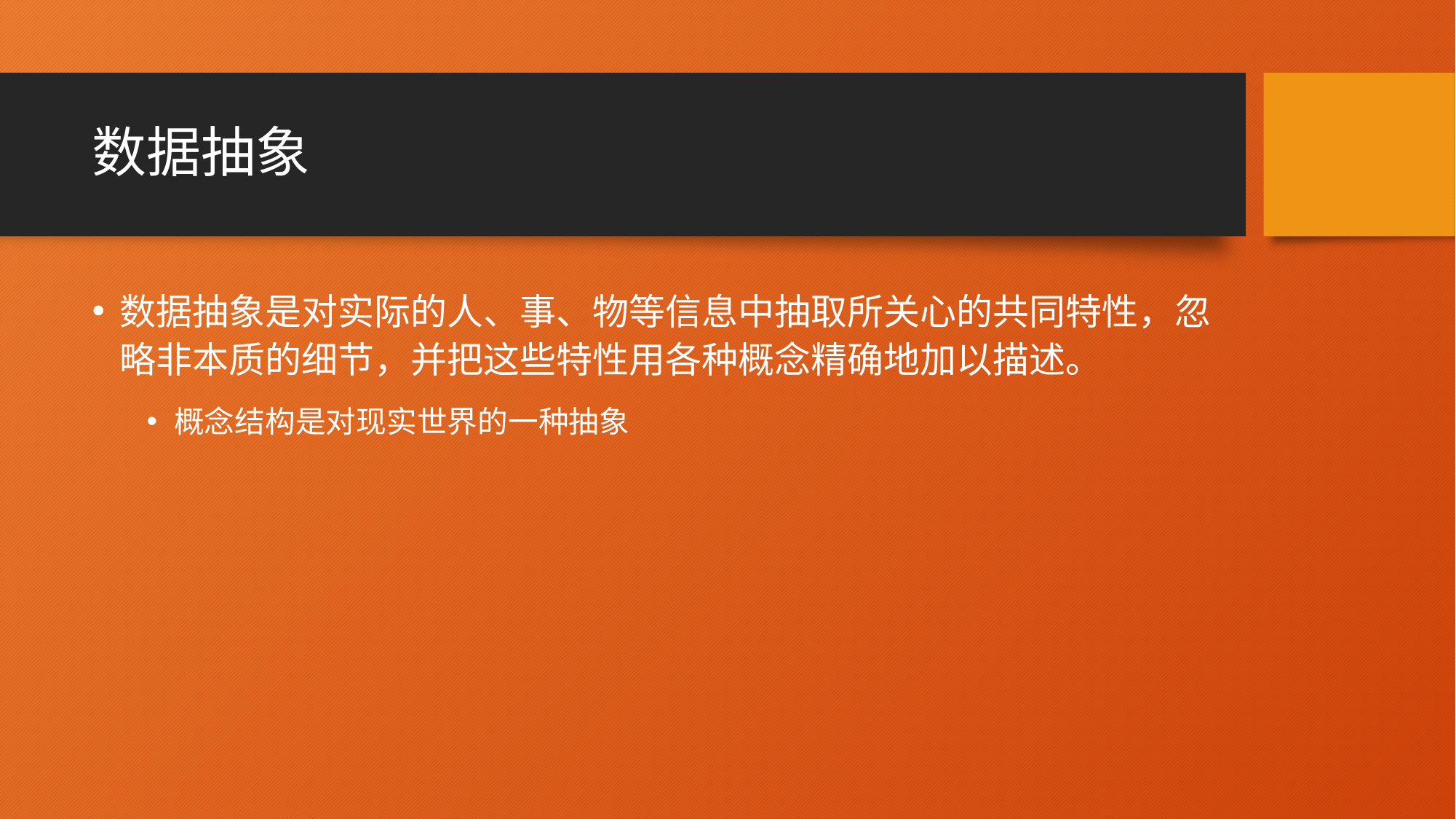

# 数据抽象
数据抽象是对实际的人、事、物等信息中抽取所关心的共同特性，忽略非本质的细节，并把这些特性用各种概念精确地加以描述。
概念结构是对现实世界的一种抽象